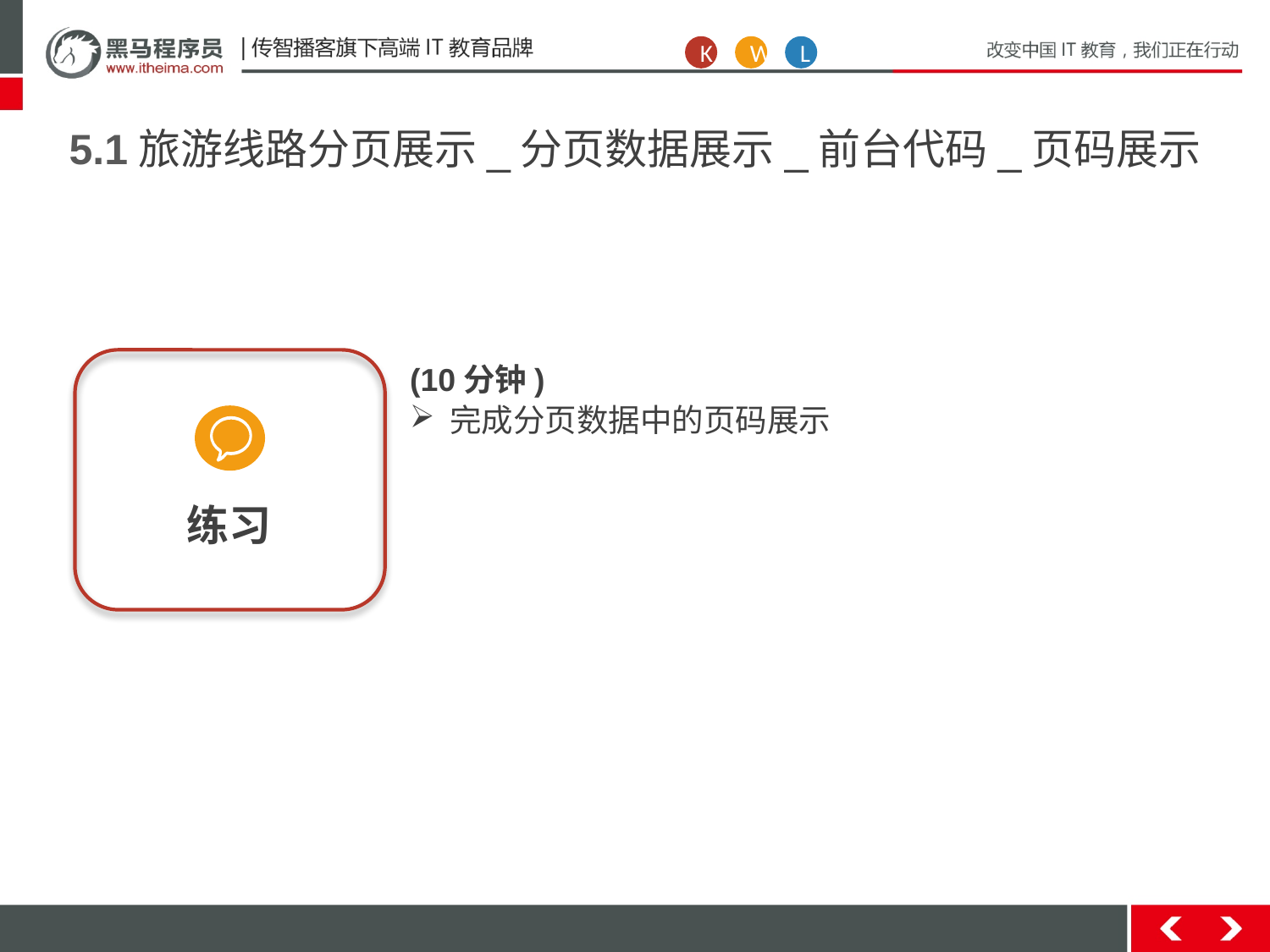

K
W
L
5.1旅游线路分页展示_分页数据展示_前台代码_页码展示

练习
(10分钟)
完成分页数据中的页码展示